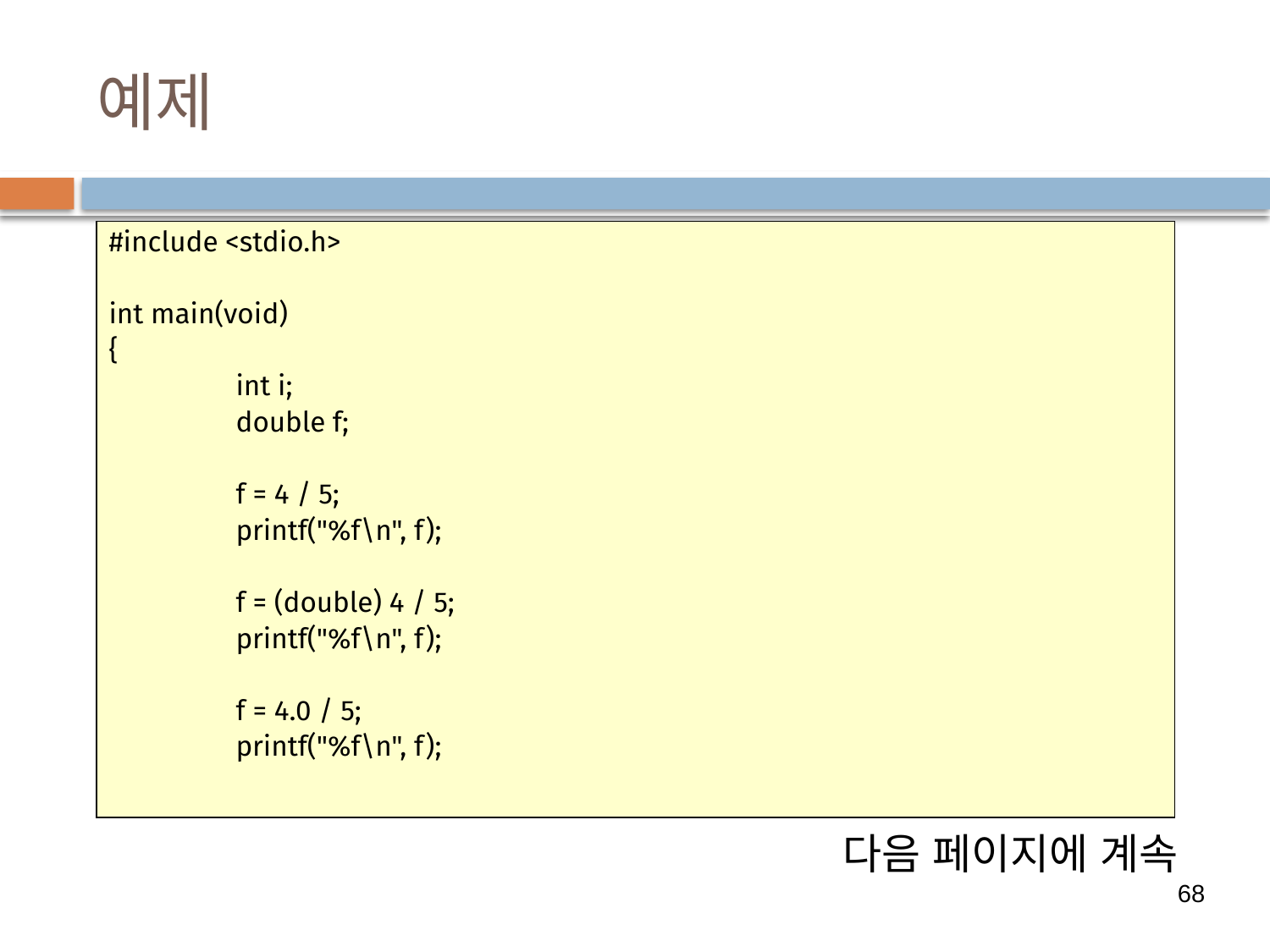

# 예제
#include <stdio.h>

int main(void)
{
	int i;
	double f;

	f = 4 / 5;
	printf("%f\n", f);

	f = (double) 4 / 5;
	printf("%f\n", f);

	f = 4.0 / 5;
	printf("%f\n", f);

다음 페이지에 계속
68